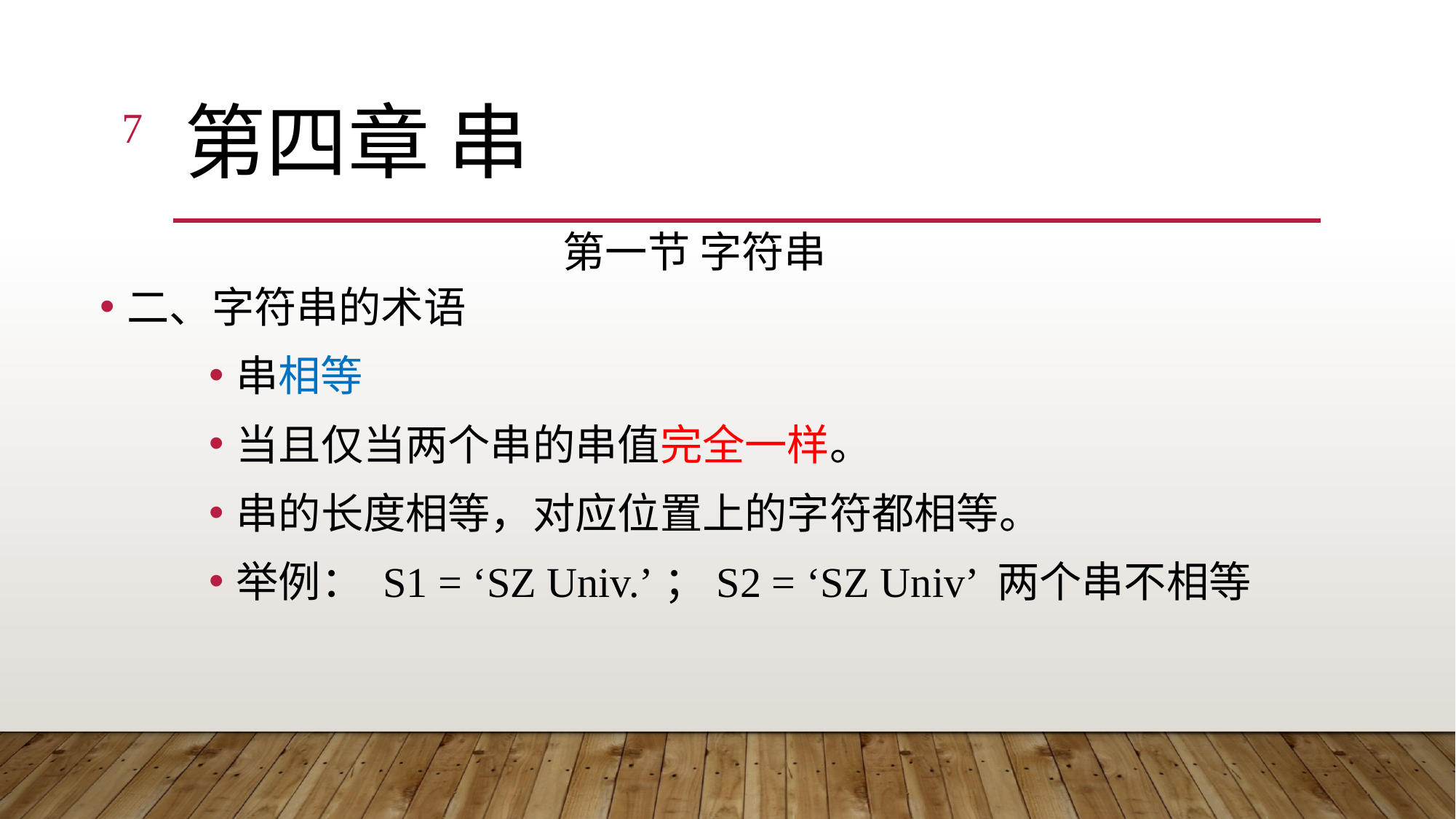

7
# 第四章 串
第一节 字符串
二、字符串的术语
串相等
当且仅当两个串的串值完全一样。
串的长度相等，对应位置上的字符都相等。
举例： S1 = ‘SZ Univ.’；S2 = ‘SZ Univ’ 两个串不相等